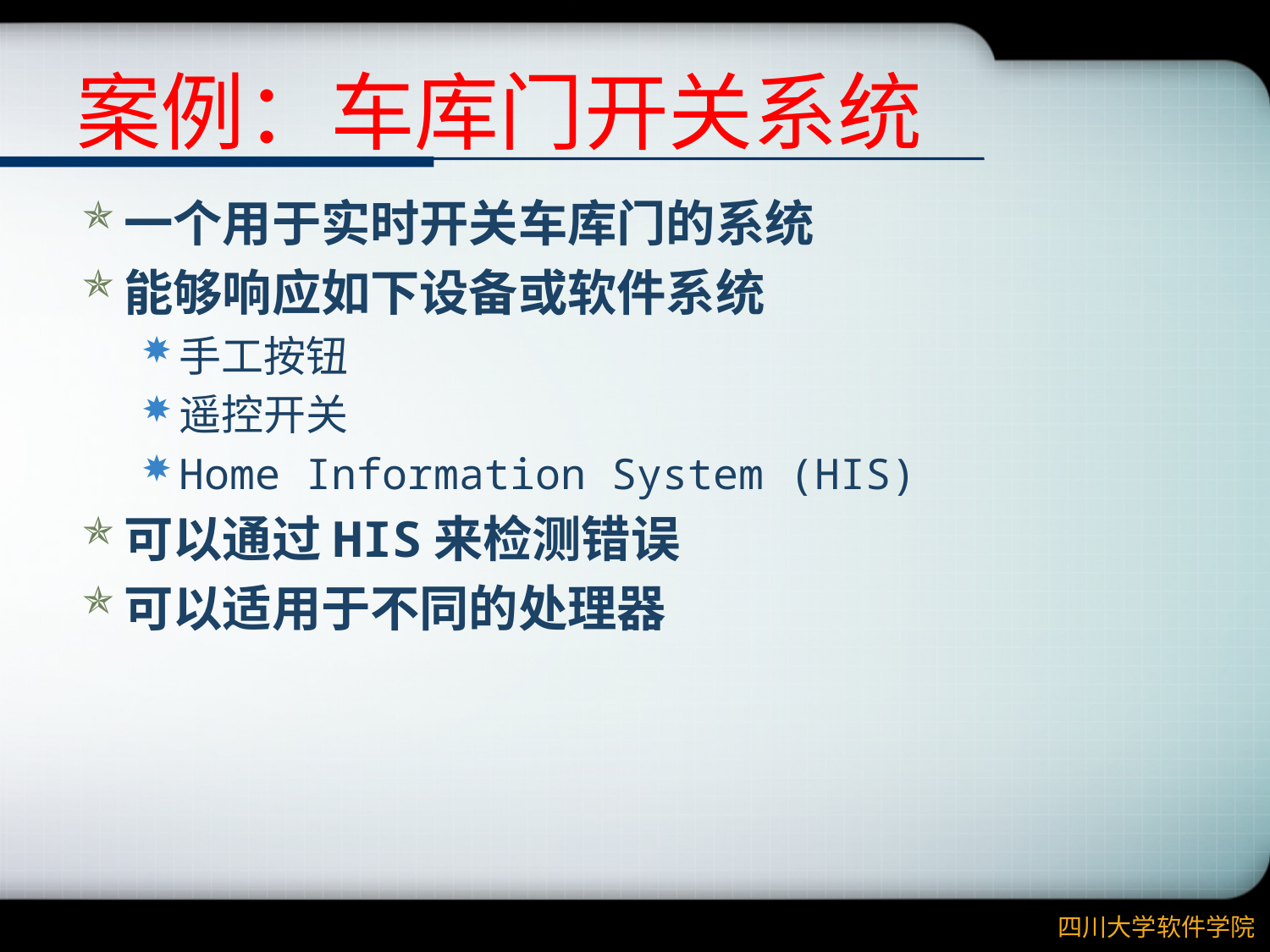

# 案例：车库门开关系统
一个用于实时开关车库门的系统
能够响应如下设备或软件系统
手工按钮
遥控开关
Home Information System (HIS)
可以通过HIS来检测错误
可以适用于不同的处理器